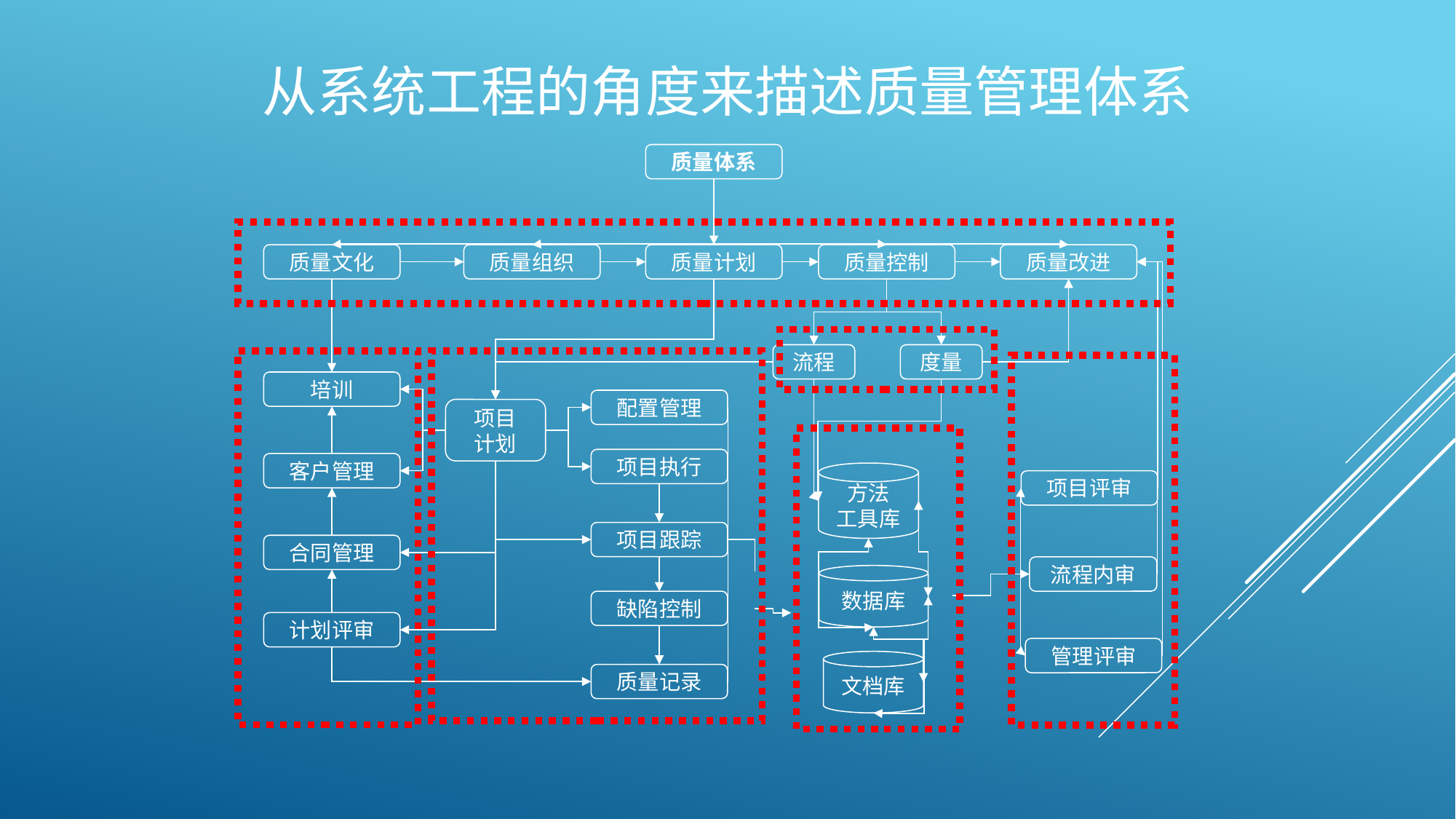

从系统工程的角度来描述质量管理体系
质量体系
质量文化
质量组织
质量计划
质量控制
质量改进
流程
度量
培训
配置管理
项目
计划
项目执行
客户管理
方法
工具库
项目评审
项目跟踪
合同管理
流程内审
数据库
缺陷控制
计划评审
管理评审
文档库
质量记录